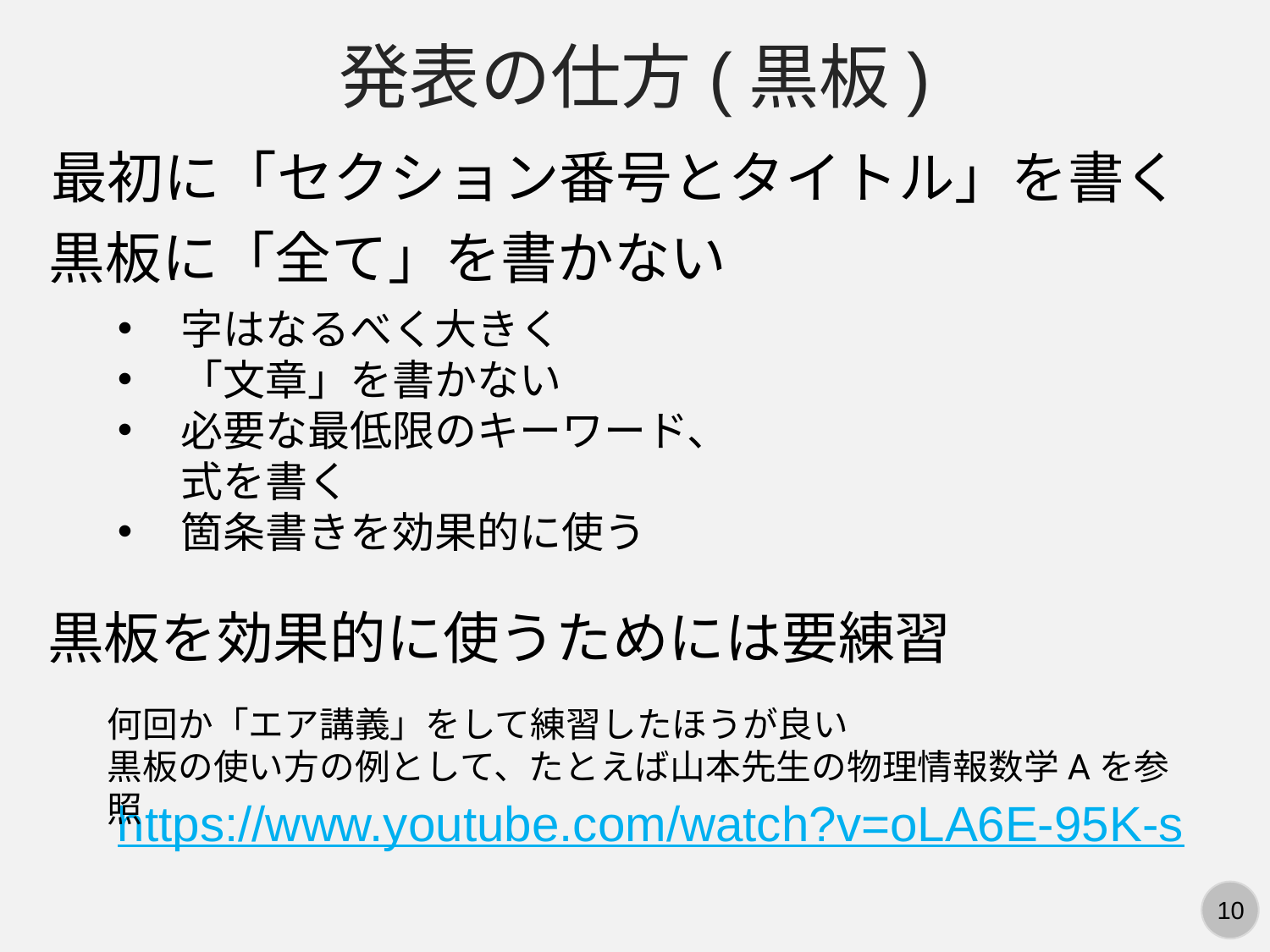

発表の仕方(黒板)
最初に「セクション番号とタイトル」を書く
黒板に「全て」を書かない
字はなるべく大きく
「文章」を書かない
必要な最低限のキーワード、式を書く
箇条書きを効果的に使う
黒板を効果的に使うためには要練習
何回か「エア講義」をして練習したほうが良い
黒板の使い方の例として、たとえば山本先生の物理情報数学Aを参照
https://www.youtube.com/watch?v=oLA6E-95K-s